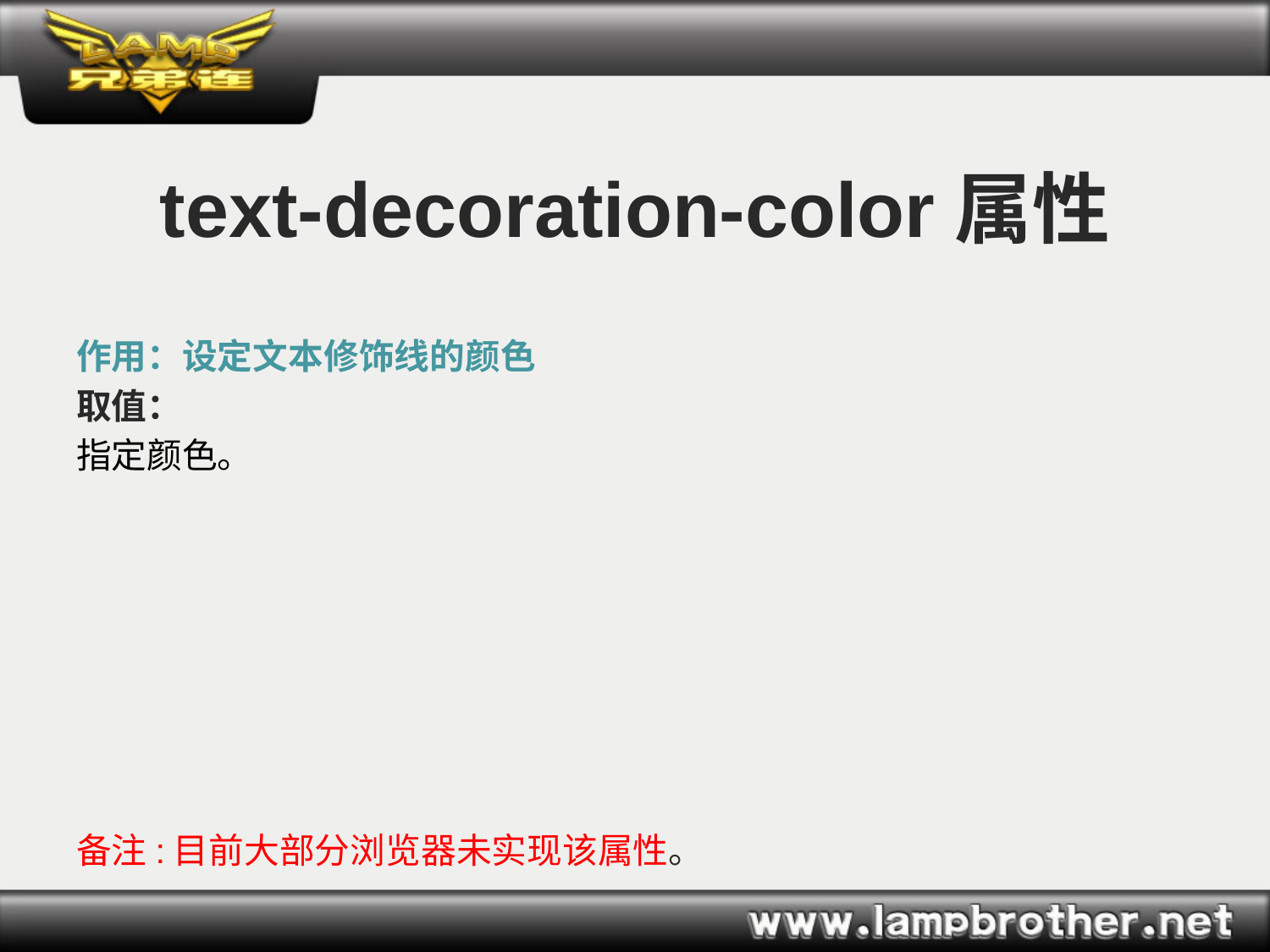

# text-decoration-color属性
作用：设定文本修饰线的颜色
取值：
指定颜色。

备注:目前大部分浏览器未实现该属性。